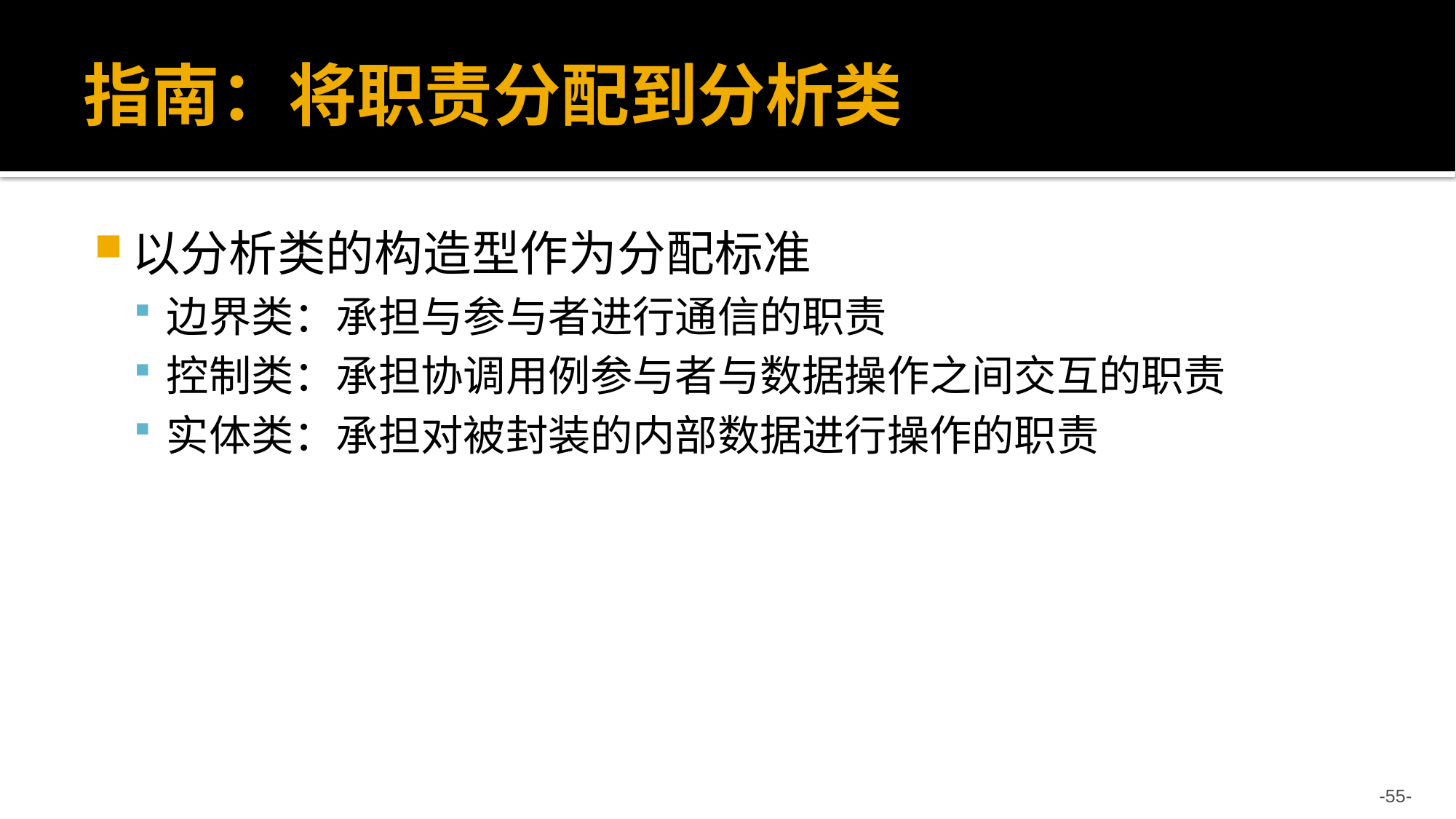

# 指南：将职责分配到分析类
以分析类的构造型作为分配标准
边界类：承担与参与者进行通信的职责
控制类：承担协调用例参与者与数据操作之间交互的职责
实体类：承担对被封装的内部数据进行操作的职责
-55-